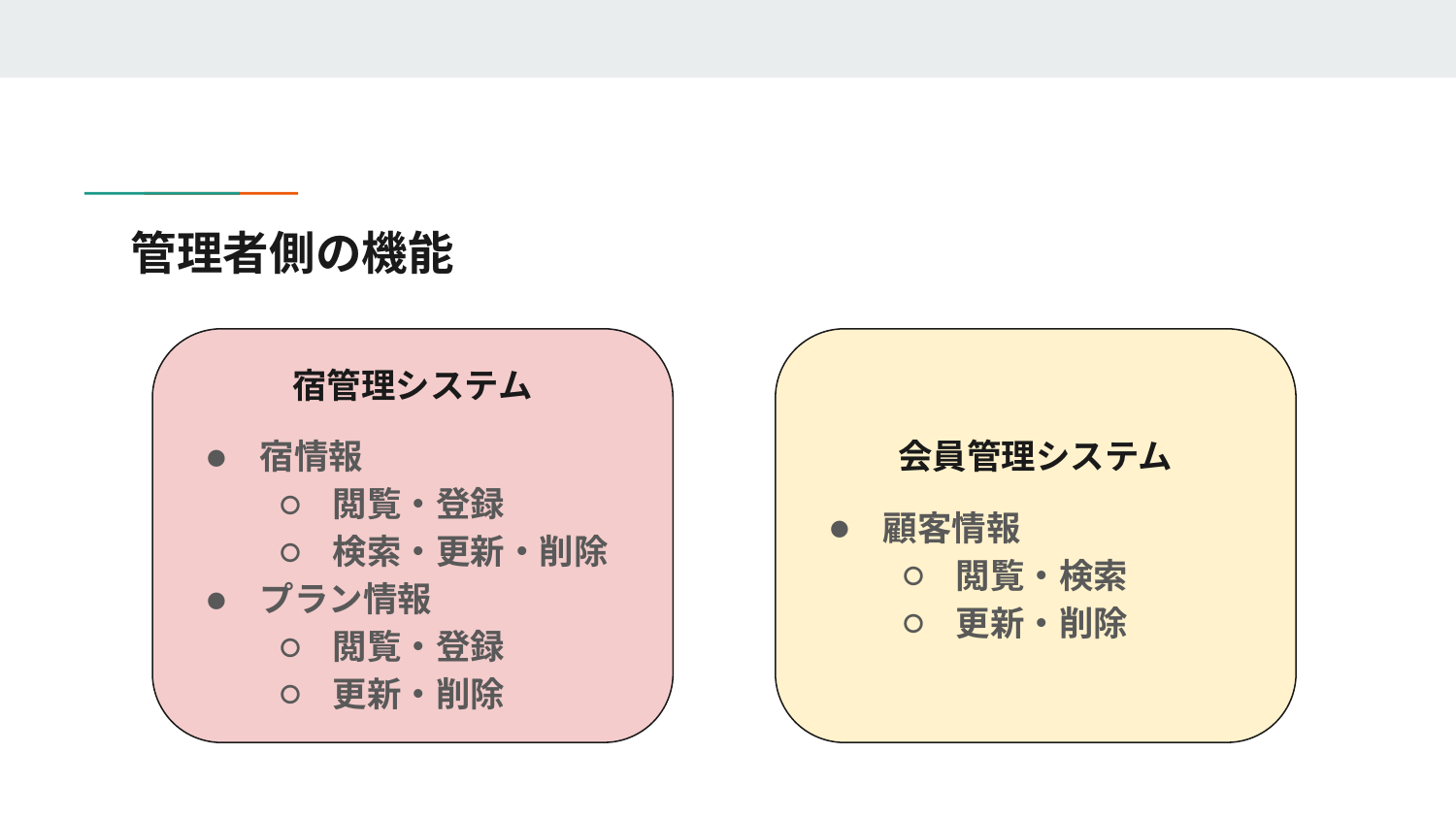

# 管理者側の機能
宿管理システム
宿情報
閲覧・登録
検索・更新・削除
プラン情報
閲覧・登録
更新・削除
会員管理システム
顧客情報
閲覧・検索
更新・削除